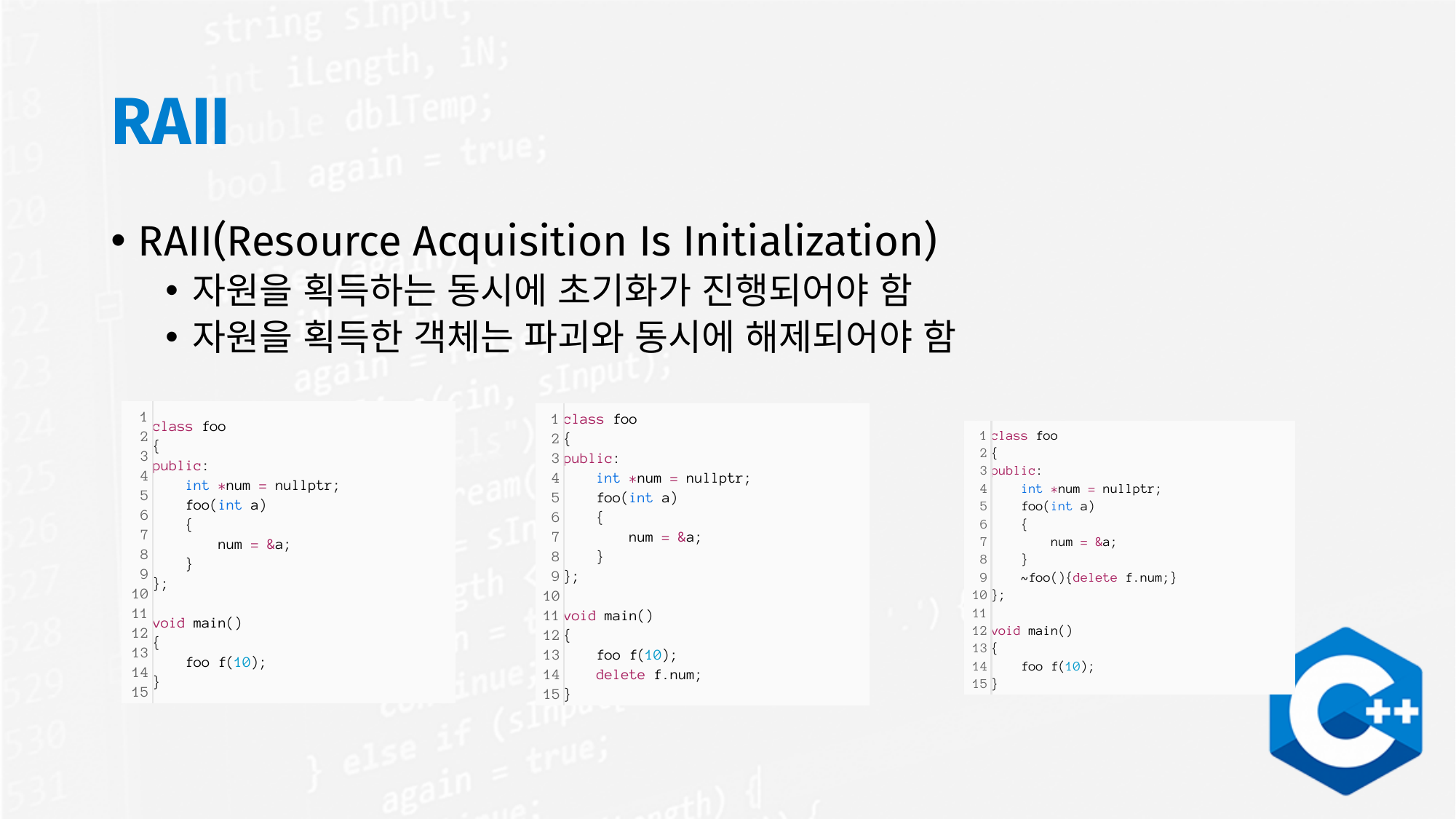

# RAII
RAII(Resource Acquisition Is Initialization)
자원을 획득하는 동시에 초기화가 진행되어야 함
자원을 획득한 객체는 파괴와 동시에 해제되어야 함
| 1 2 3 4 5 6 7 8 9 10 11 12 13 14 15 | class foo { public:     int \*num = nullptr;     foo(int a)     {         num = &a;     } };   void main() {     foo f(10); } |
| --- | --- |
| 1 2 3 4 5 6 7 8 9 10 11 12 13 14 15 | class foo { public:     int \*num = nullptr;     foo(int a)     {         num = &a;     } };   void main() {     foo f(10);     delete f.num; } |
| --- | --- |
| 1 2 3 4 5 6 7 8 9 10 11 12 13 14 15 | class foo { public:     int \*num = nullptr;     foo(int a)     {         num = &a;     }     ~foo(){delete f.num;} };   void main() {     foo f(10); } |
| --- | --- |